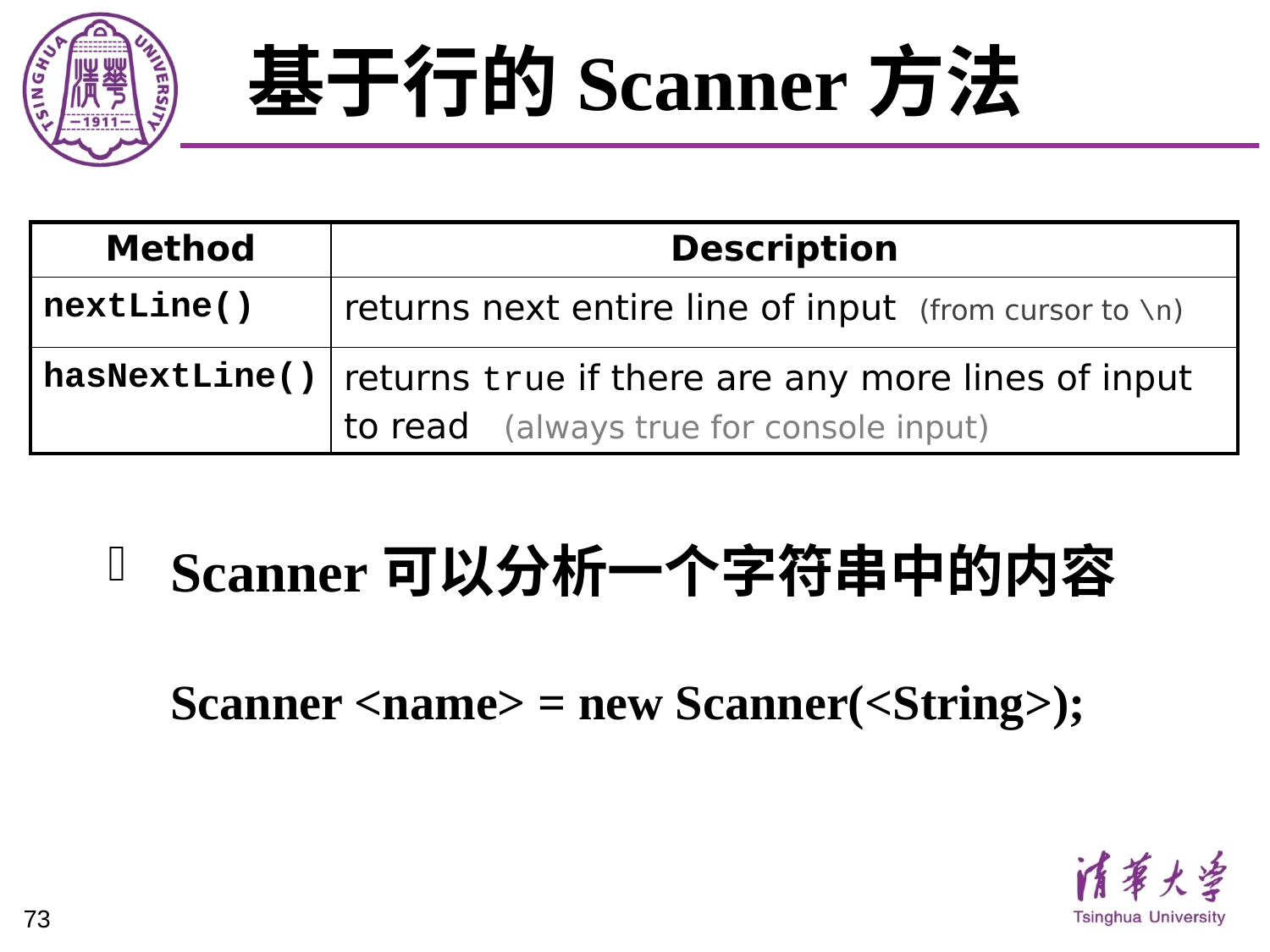

# 基于行的Scanner方法
| Method | Description |
| --- | --- |
| nextLine() | returns next entire line of input (from cursor to \n) |
| hasNextLine() | returns true if there are any more lines of input to read (always true for console input) |
Scanner可以分析一个字符串中的内容
Scanner <name> = new Scanner(<String>);
73